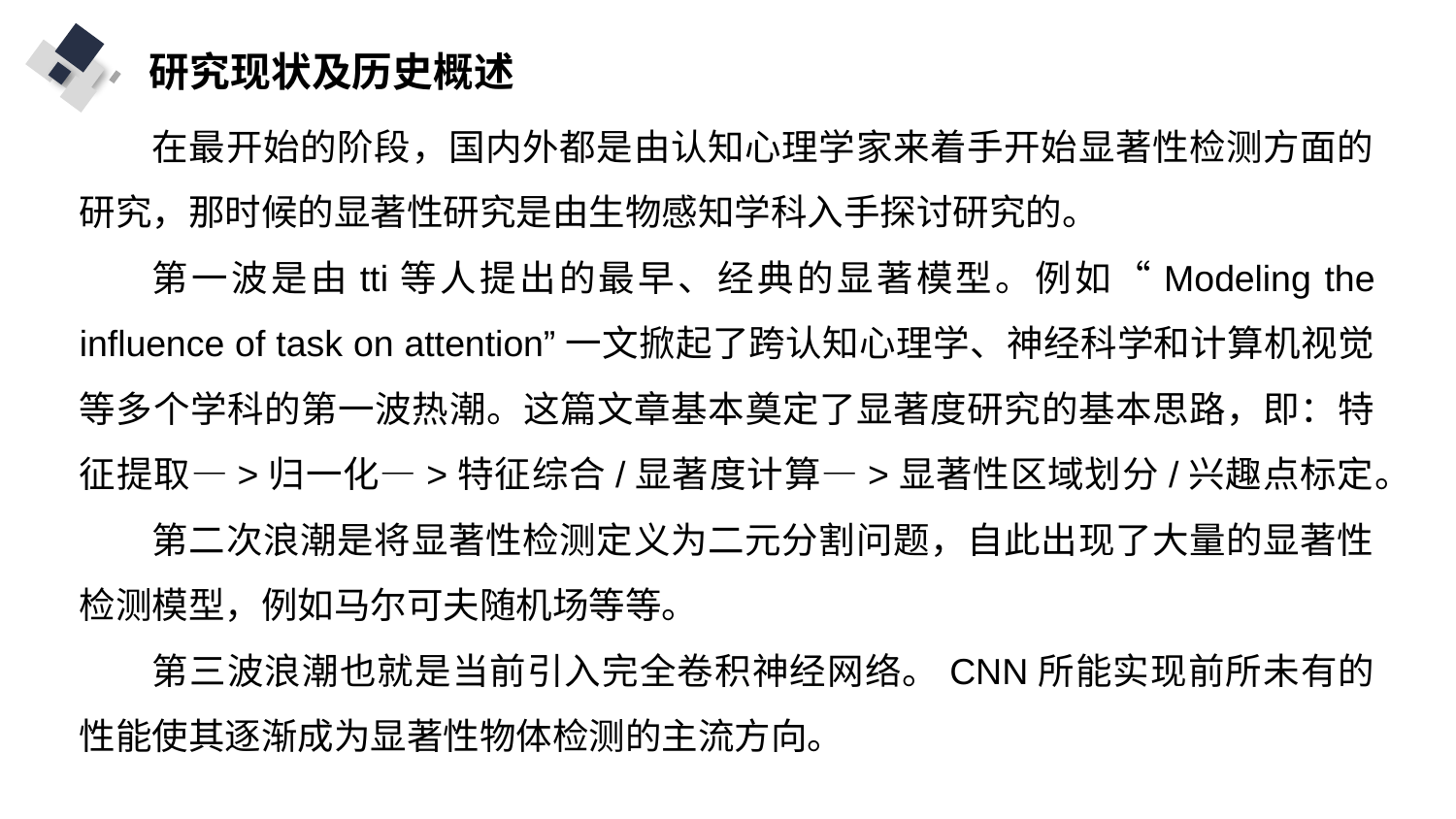

研究现状及历史概述
在最开始的阶段，国内外都是由认知心理学家来着手开始显著性检测方面的研究，那时候的显著性研究是由生物感知学科入手探讨研究的。
第一波是由tti等人提出的最早、经典的显著模型。例如“Modeling the influence of task on attention”一文掀起了跨认知心理学、神经科学和计算机视觉等多个学科的第一波热潮。这篇文章基本奠定了显著度研究的基本思路，即：特征提取—>归一化—>特征综合/显著度计算—>显著性区域划分/兴趣点标定。
第二次浪潮是将显著性检测定义为二元分割问题，自此出现了大量的显著性检测模型，例如马尔可夫随机场等等。
第三波浪潮也就是当前引入完全卷积神经网络。CNN所能实现前所未有的性能使其逐渐成为显著性物体检测的主流方向。

标题内	容
单击此处添加文字阐述，添加简短问题说明文字

标题内	容
单击此处添加文字阐述，添加简短问题说明文字